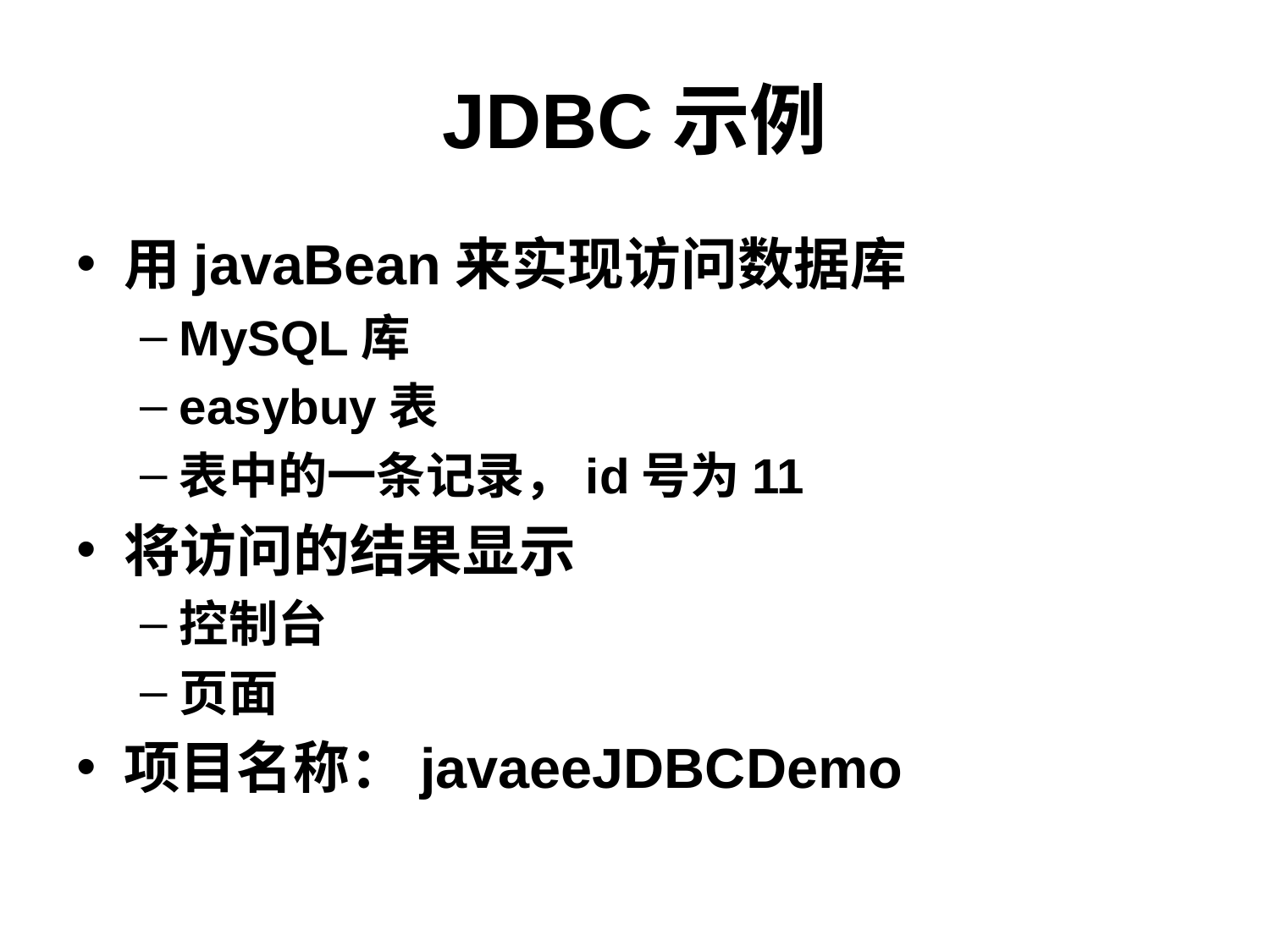

# JDBC示例
用javaBean来实现访问数据库
MySQL库
easybuy表
表中的一条记录，id号为11
将访问的结果显示
控制台
页面
项目名称：javaeeJDBCDemo